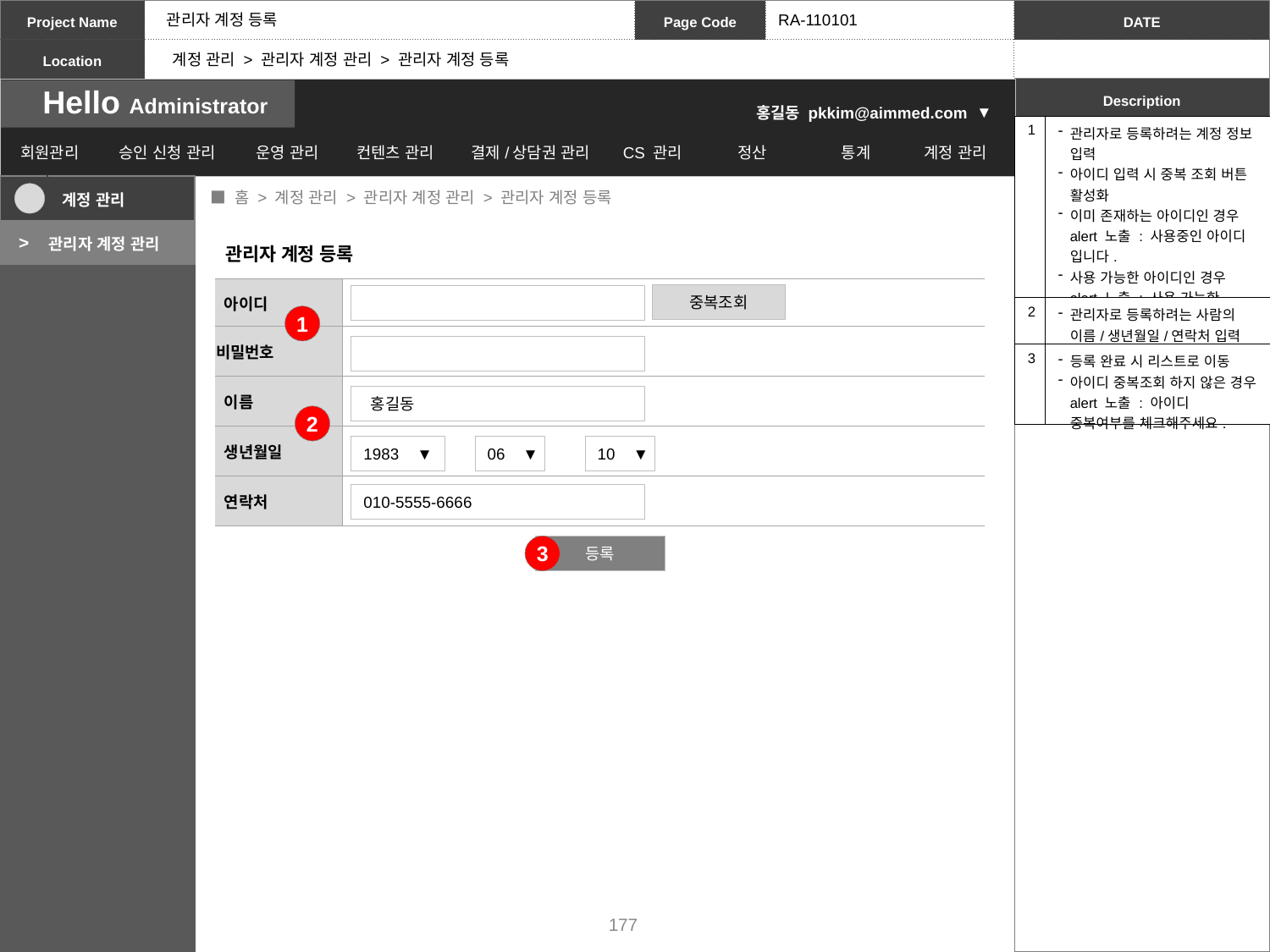

관리자 계정 등록
RA-110101
계정 관리 > 관리자 계정 관리 > 관리자 계정 등록
| 1 | 관리자로 등록하려는 계정 정보 입력 아이디 입력 시 중복 조회 버튼 활성화 이미 존재하는 아이디인 경우 alert 노출 : 사용중인 아이디 입니다. 사용 가능한 아이디인 경우 alert 노출 : 사용 가능한 아이디입니다. |
| --- | --- |
| 2 | 관리자로 등록하려는 사람의 이름/생년월일/연락처 입력 |
| 3 | 등록 완료 시 리스트로 이동 아이디 중복조회 하지 않은 경우 alert 노출 : 아이디 중복여부를 체크해주세요. |

|  | 계정 관리 |
| --- | --- |
| > | 관리자 계정 관리 |
   ■ 홈 > 계정 관리 > 관리자 계정 관리 > 관리자 계정 등록

관리자 계정 등록
| 아이디 |  |
| --- | --- |
| 비밀번호 |  |
| 이름 |  |
| 생년월일 | 년 월 일 |
| 연락처 |  |
중복조회

1

 홍길동
2
1983    ▼
06    ▼
10    ▼
010-5555-6666
3
등록
177